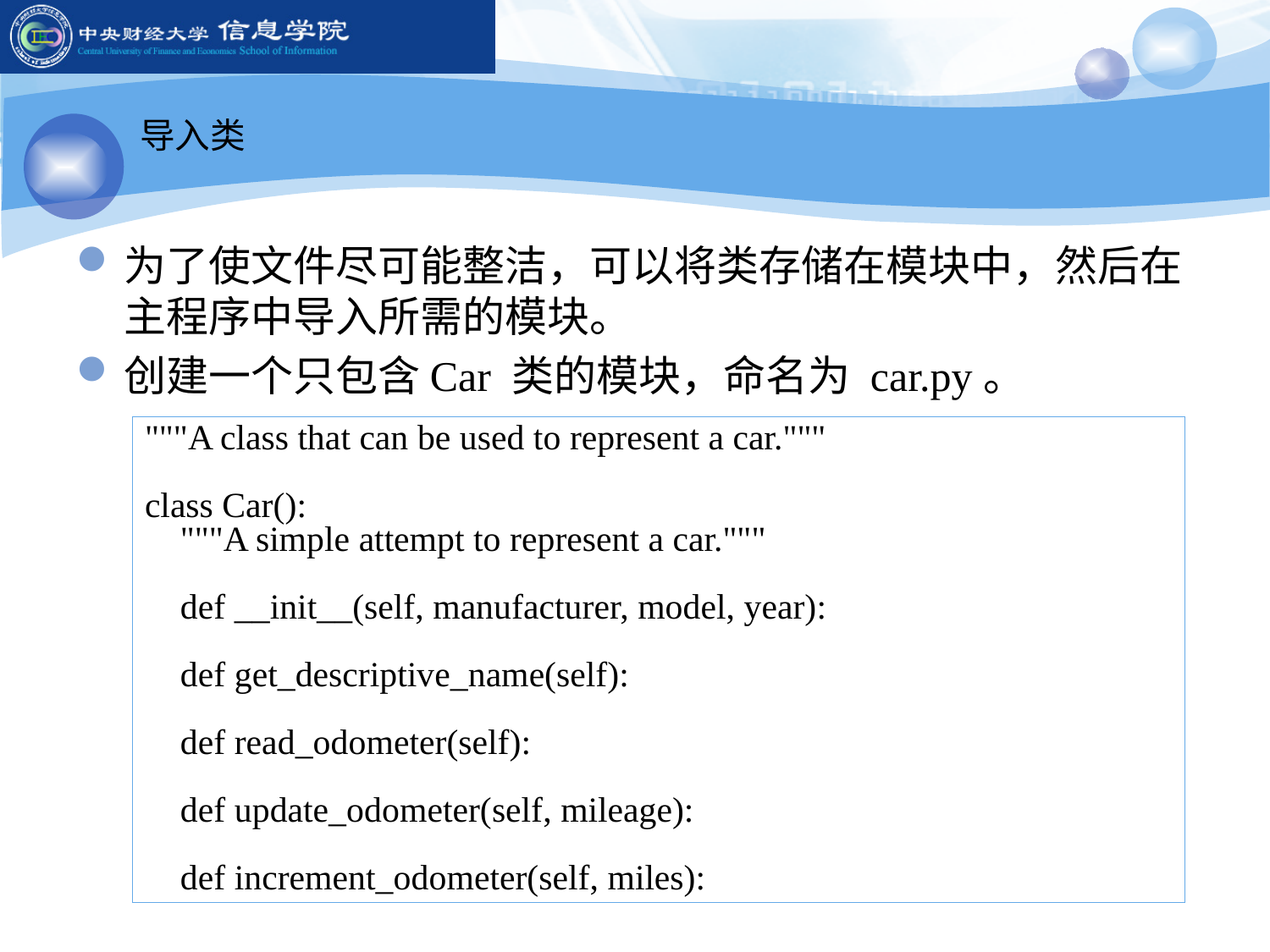

导入类
为了使文件尽可能整洁，可以将类存储在模块中，然后在主程序中导入所需的模块。
创建一个只包含Car 类的模块，命名为 car.py。
"""A class that can be used to represent a car."""

class Car():
    """A simple attempt to represent a car."""

    def __init__(self, manufacturer, model, year):

    def get_descriptive_name(self):

    def read_odometer(self):

    def update_odometer(self, mileage):

    def increment_odometer(self, miles):